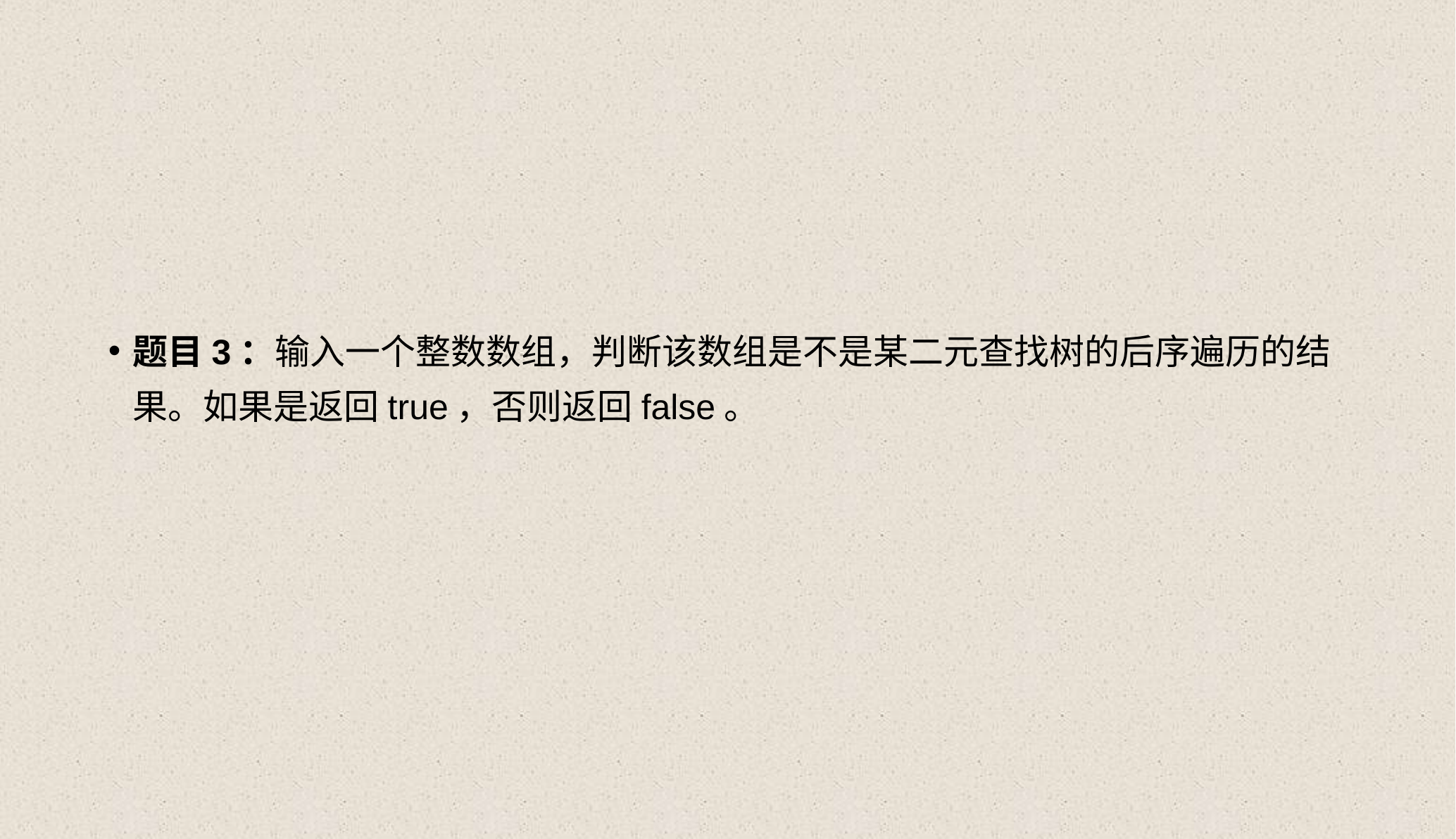

题目3：输入一个整数数组，判断该数组是不是某二元查找树的后序遍历的结果。如果是返回true，否则返回false。